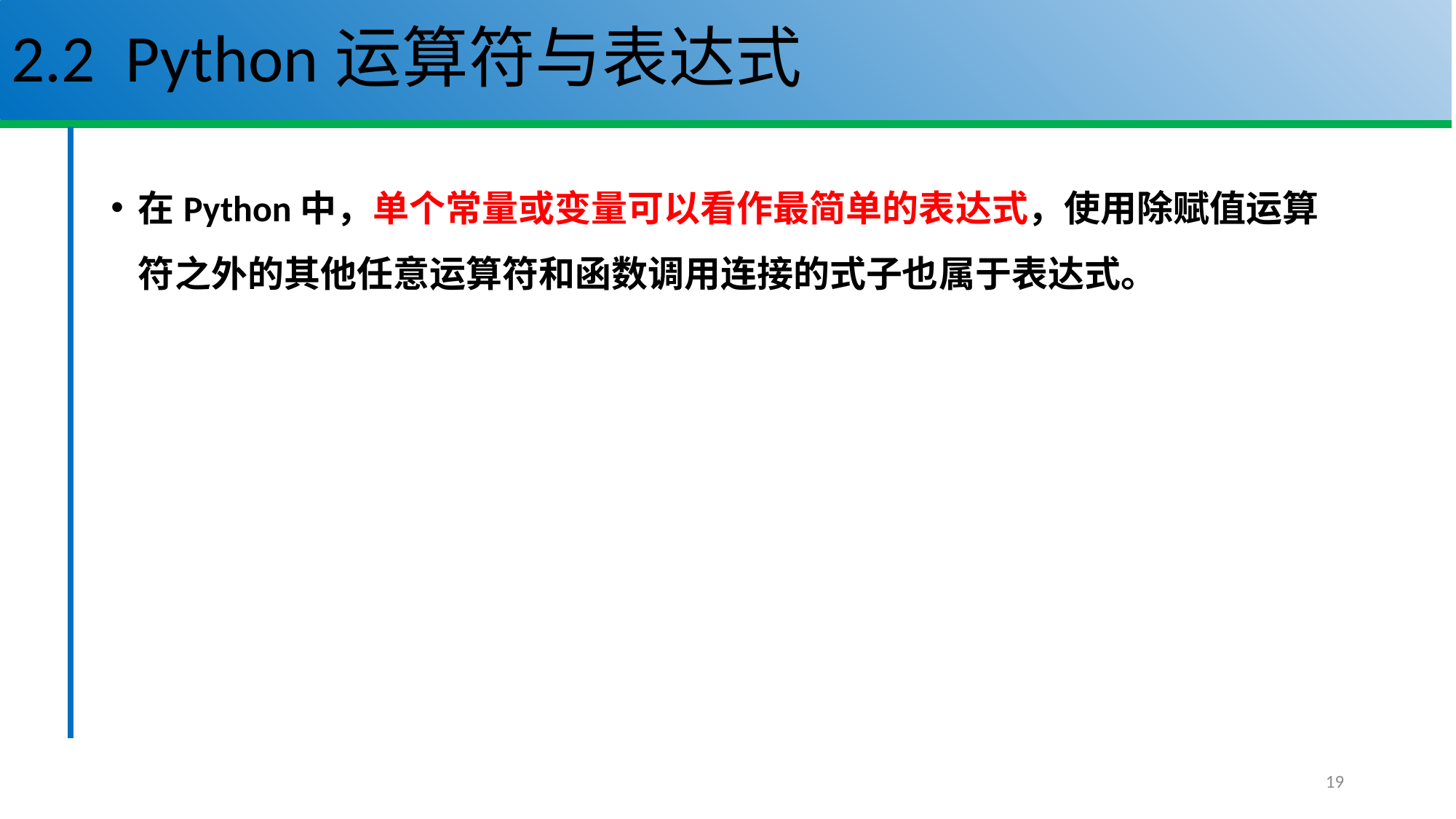

# 2.2  Python运算符与表达式
在Python中，单个常量或变量可以看作最简单的表达式，使用除赋值运算符之外的其他任意运算符和函数调用连接的式子也属于表达式。
19